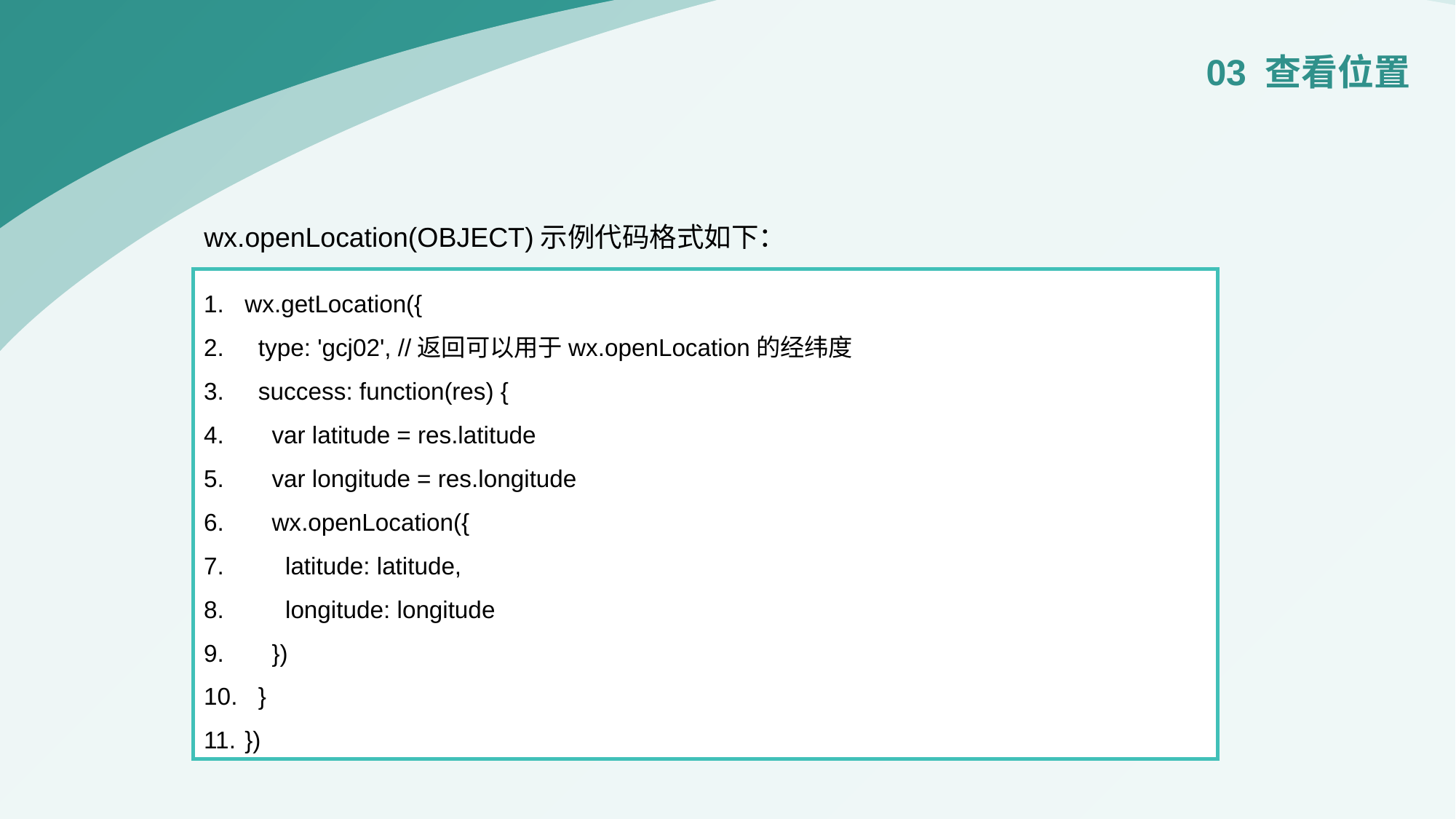

03 查看位置
wx.openLocation(OBJECT)示例代码格式如下：

wx.getLocation({
  type: 'gcj02', //返回可以用于wx.openLocation的经纬度
  success: function(res) {
    var latitude = res.latitude
    var longitude = res.longitude
    wx.openLocation({
      latitude: latitude,
      longitude: longitude
    })
  }
})